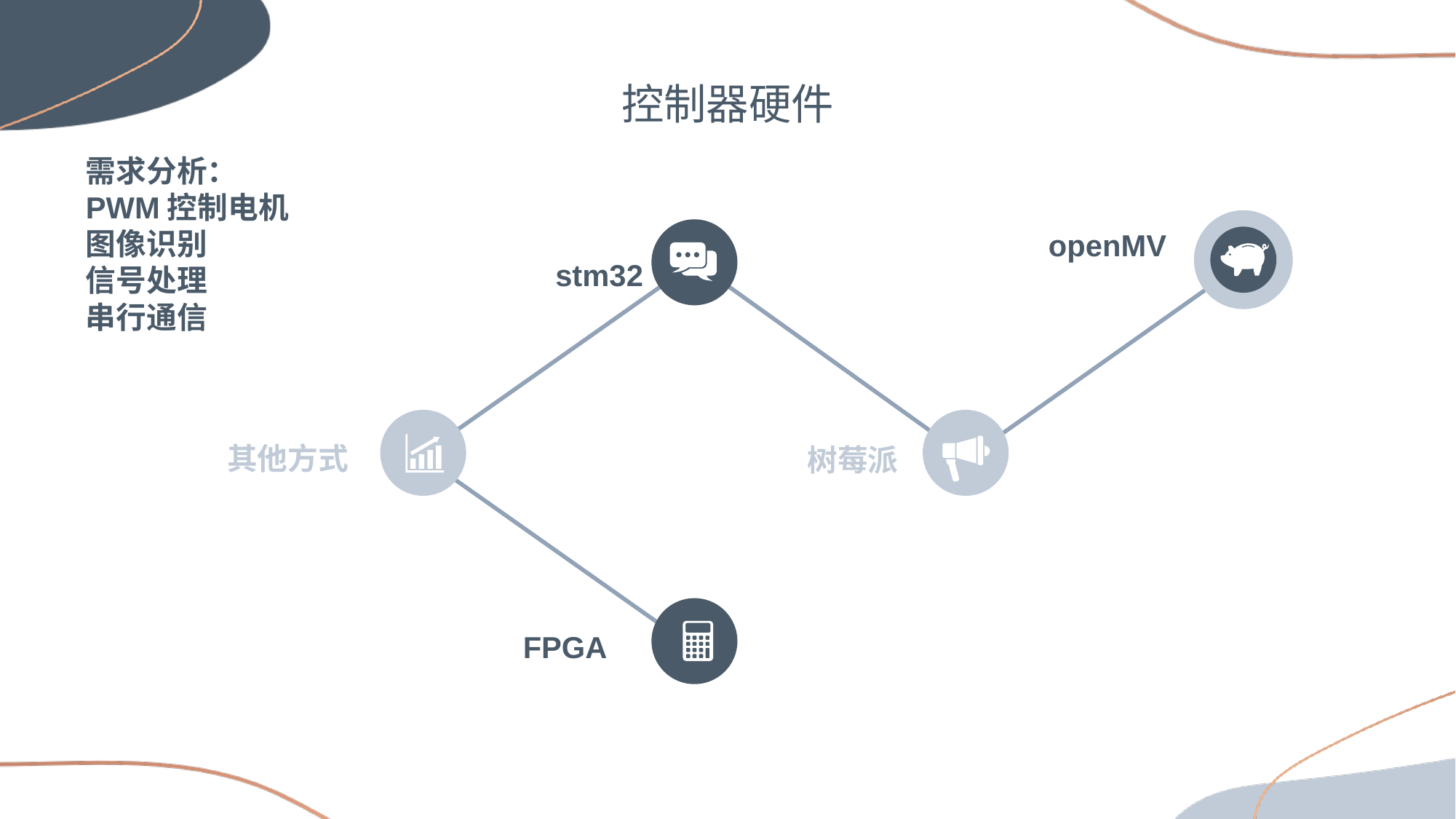

控制器硬件
需求分析：
PWM控制电机
图像识别
信号处理
串行通信

openMV

stm32

其他方式

树莓派

FPGA
PPT模板 http://www.1ppt.com/moban/